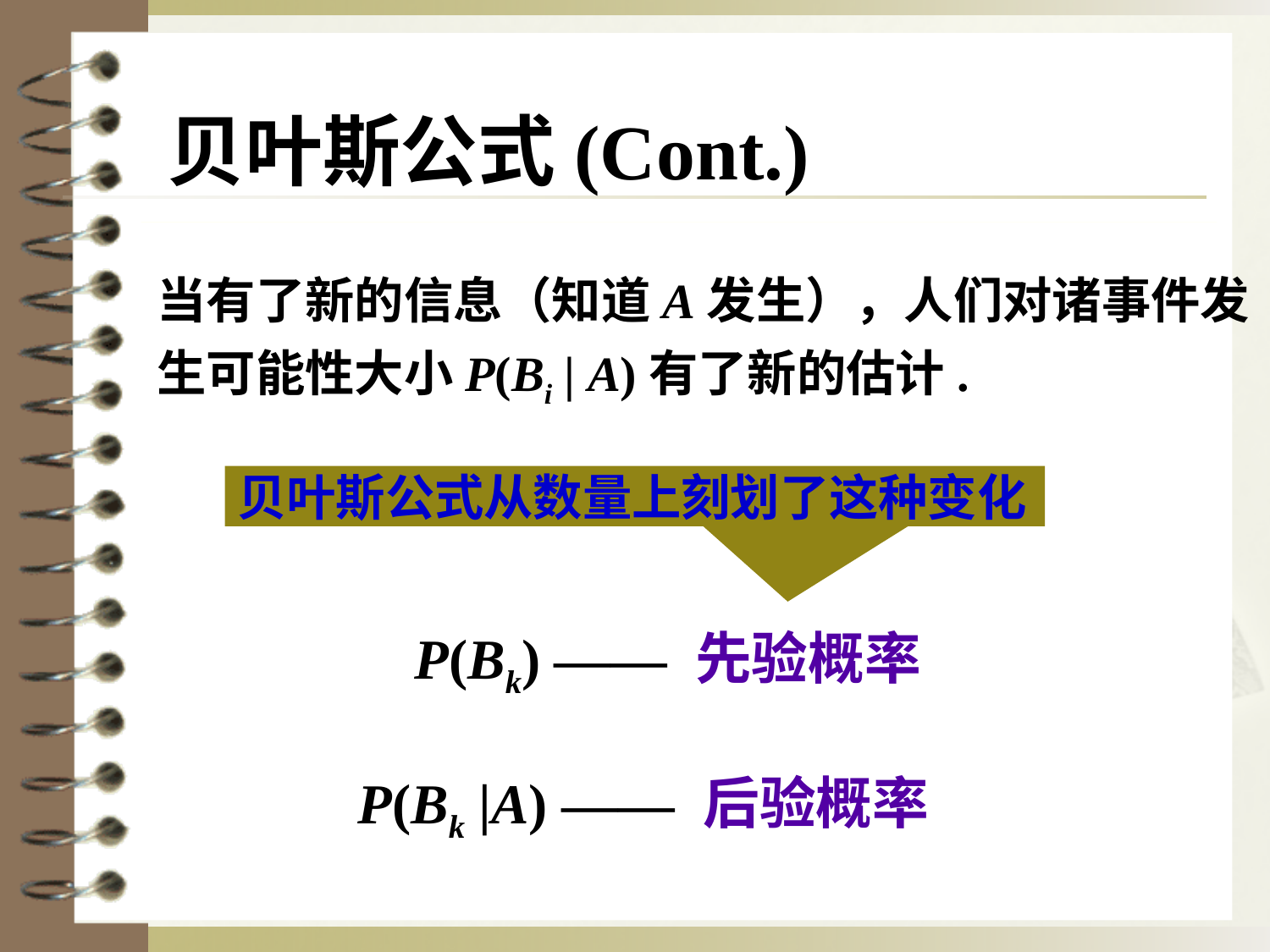

贝叶斯公式(Cont.)
当有了新的信息（知道A发生），人们对诸事件发
生可能性大小P(Bi | A)有了新的估计.
贝叶斯公式从数量上刻划了这种变化
    P(Bk) —— 先验概率

P(Bk |A) —— 后验概率